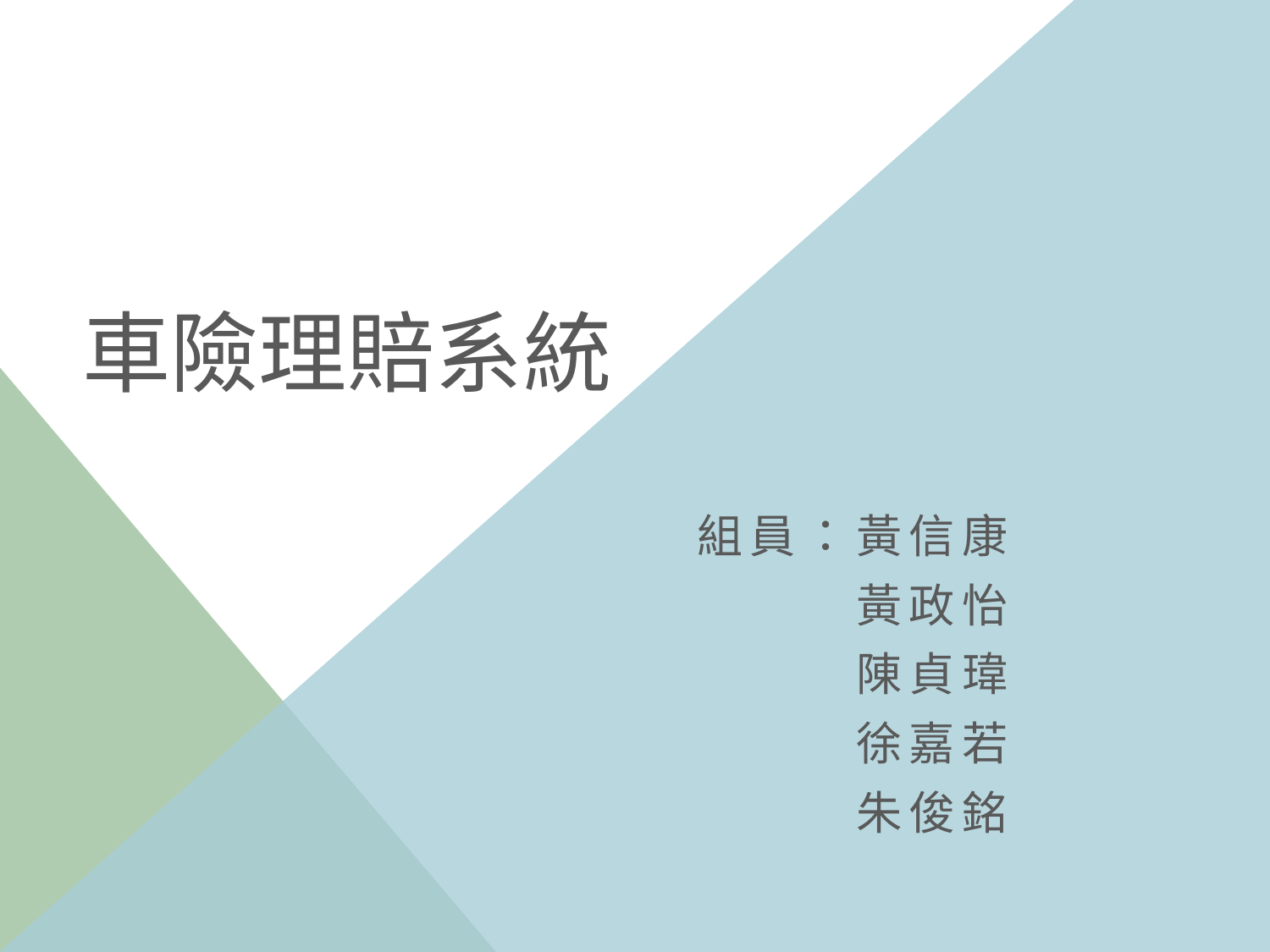

# 車險理賠系統
組員：黃信康
　　　黃政怡
　　　陳貞瑋
　　　徐嘉若
　　　朱俊銘